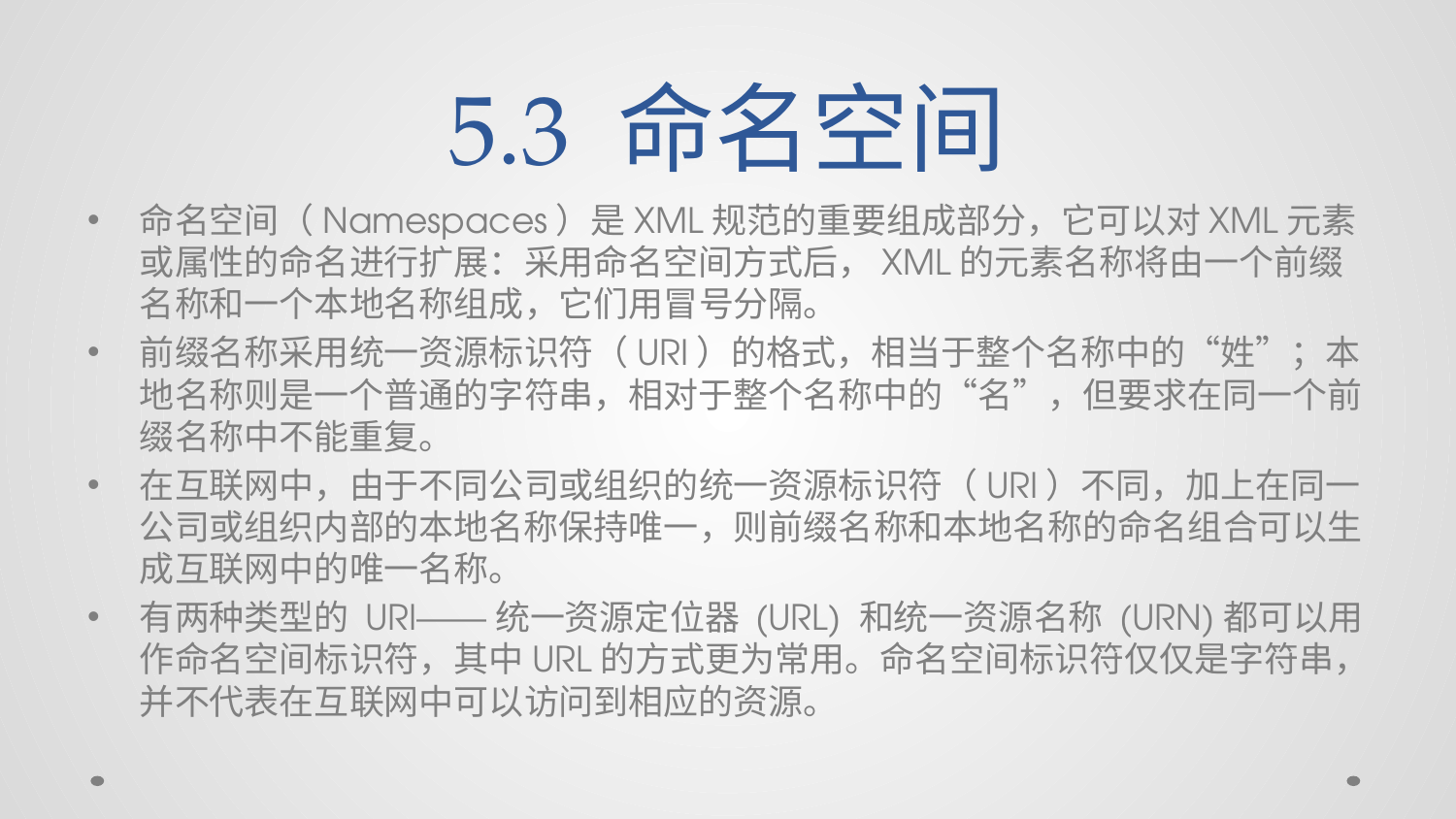

# 5.3 命名空间
命名空间（Namespaces）是XML规范的重要组成部分，它可以对XML元素或属性的命名进行扩展：采用命名空间方式后，XML的元素名称将由一个前缀名称和一个本地名称组成，它们用冒号分隔。
前缀名称采用统一资源标识符（URI）的格式，相当于整个名称中的“姓”；本地名称则是一个普通的字符串，相对于整个名称中的“名”，但要求在同一个前缀名称中不能重复。
在互联网中，由于不同公司或组织的统一资源标识符（URI）不同，加上在同一公司或组织内部的本地名称保持唯一，则前缀名称和本地名称的命名组合可以生成互联网中的唯一名称。
有两种类型的 URI——统一资源定位器 (URL) 和统一资源名称 (URN)都可以用作命名空间标识符，其中URL的方式更为常用。命名空间标识符仅仅是字符串，并不代表在互联网中可以访问到相应的资源。